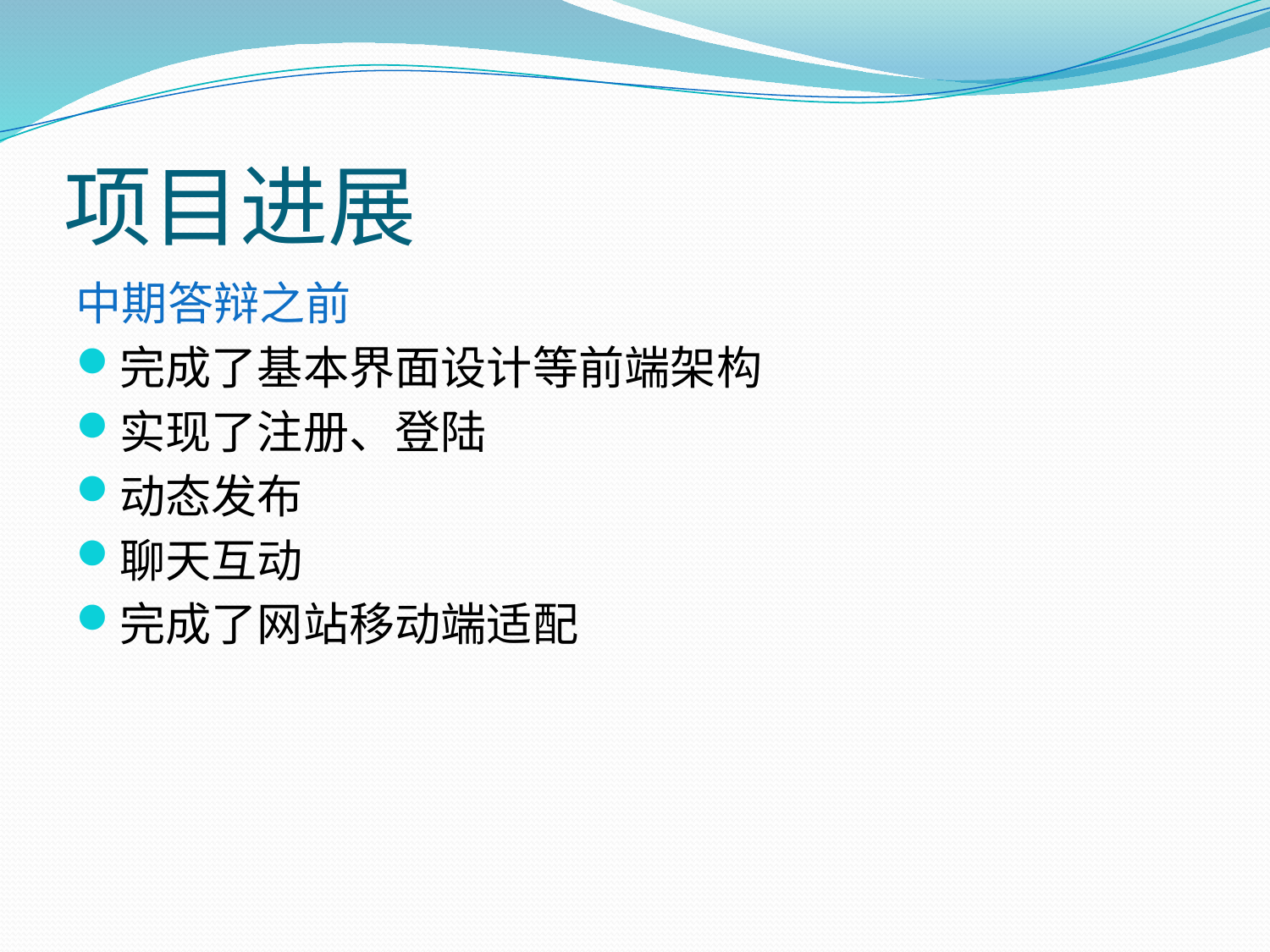

# 项目进展
中期答辩之前
完成了基本界面设计等前端架构
实现了注册、登陆
动态发布
聊天互动
完成了网站移动端适配